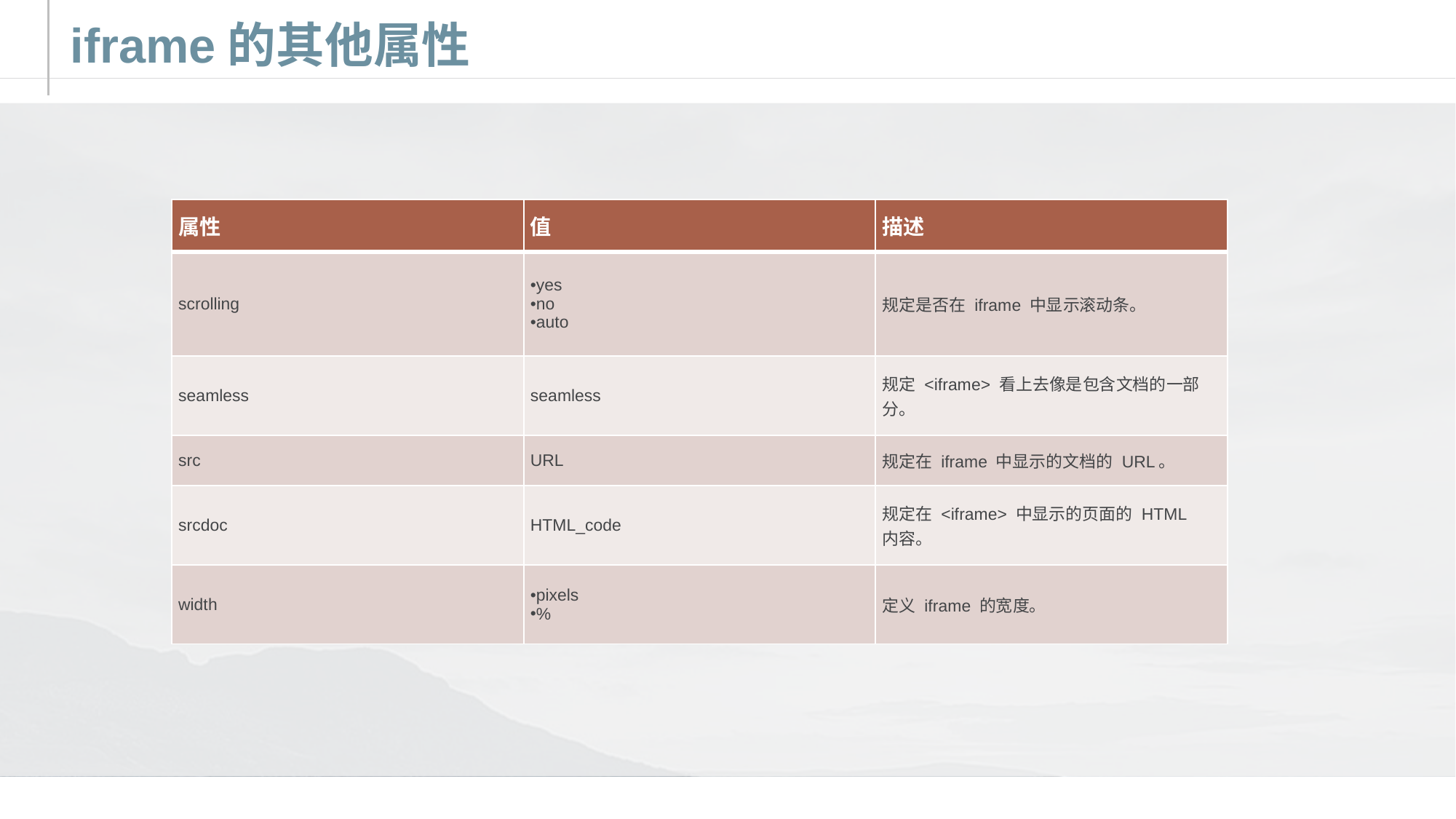

# iframe的其他属性

| 属性 | 值 | 描述 |
| --- | --- | --- |
| scrolling | yes no auto | 规定是否在 iframe 中显示滚动条。 |
| seamless | seamless | 规定 <iframe> 看上去像是包含文档的一部分。 |
| src | URL | 规定在 iframe 中显示的文档的 URL。 |
| srcdoc | HTML\_code | 规定在 <iframe> 中显示的页面的 HTML 内容。 |
| width | pixels % | 定义 iframe 的宽度。 |